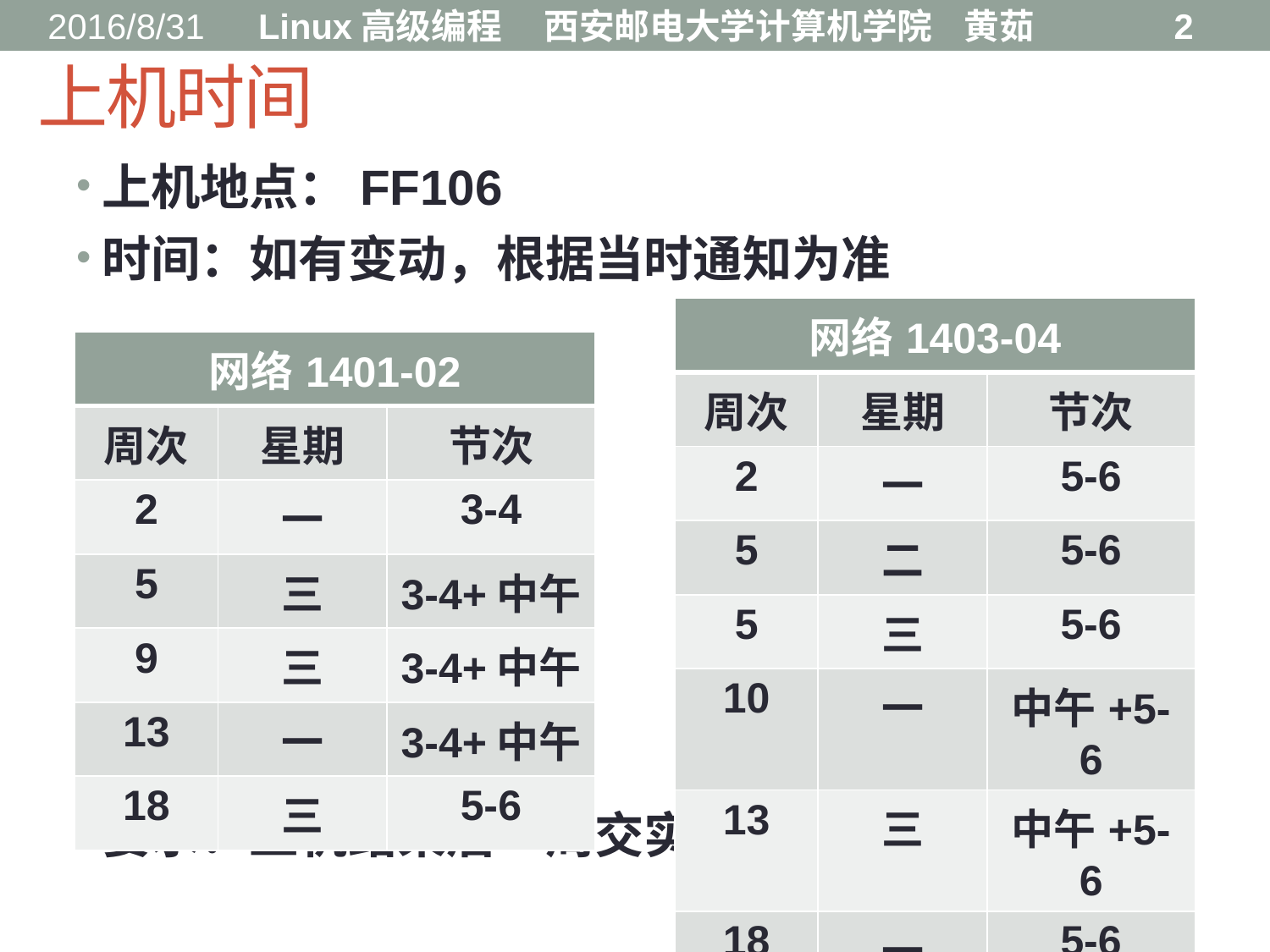

2016/8/31
Linux高级编程    西安邮电大学计算机学院   黄茹
2
# 上机时间
上机地点：FF106
时间：如有变动，根据当时通知为准

要求：上机结束后一周交实验报告，不允许抄袭。
| 网络1403-04 |  |  |
| --- | --- | --- |
| 周次 | 星期 | 节次 |
| 2 | 一 | 5-6 |
| 5 | 二 | 5-6 |
| 5 | 三 | 5-6 |
| 10 | 一 | 中午+5-6 |
| 13 | 三 | 中午+5-6 |
| 18 | 一 | 5-6 |
| 网络1401-02 |  |  |
| --- | --- | --- |
| 周次 | 星期 | 节次 |
| 2 | 一 | 3-4 |
| 5 | 三 | 3-4+中午 |
| 9 | 三 | 3-4+中午 |
| 13 | 一 | 3-4+中午 |
| 18 | 三 | 5-6 |